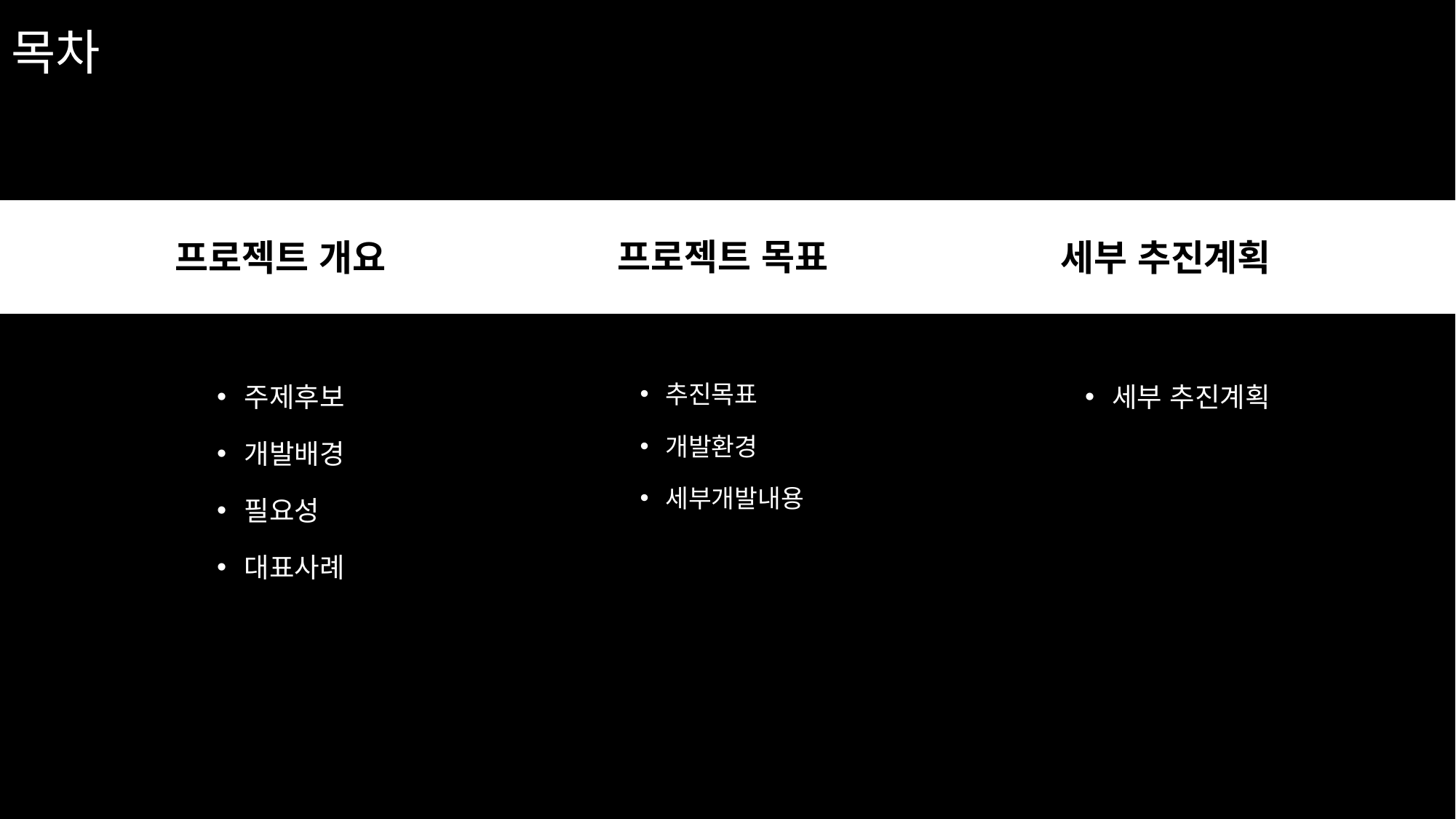

# 목차

프로젝트 목표
프로젝트 개요
세부 추진계획
주제후보
개발배경
필요성
대표사례
추진목표
개발환경
세부개발내용
세부 추진계획